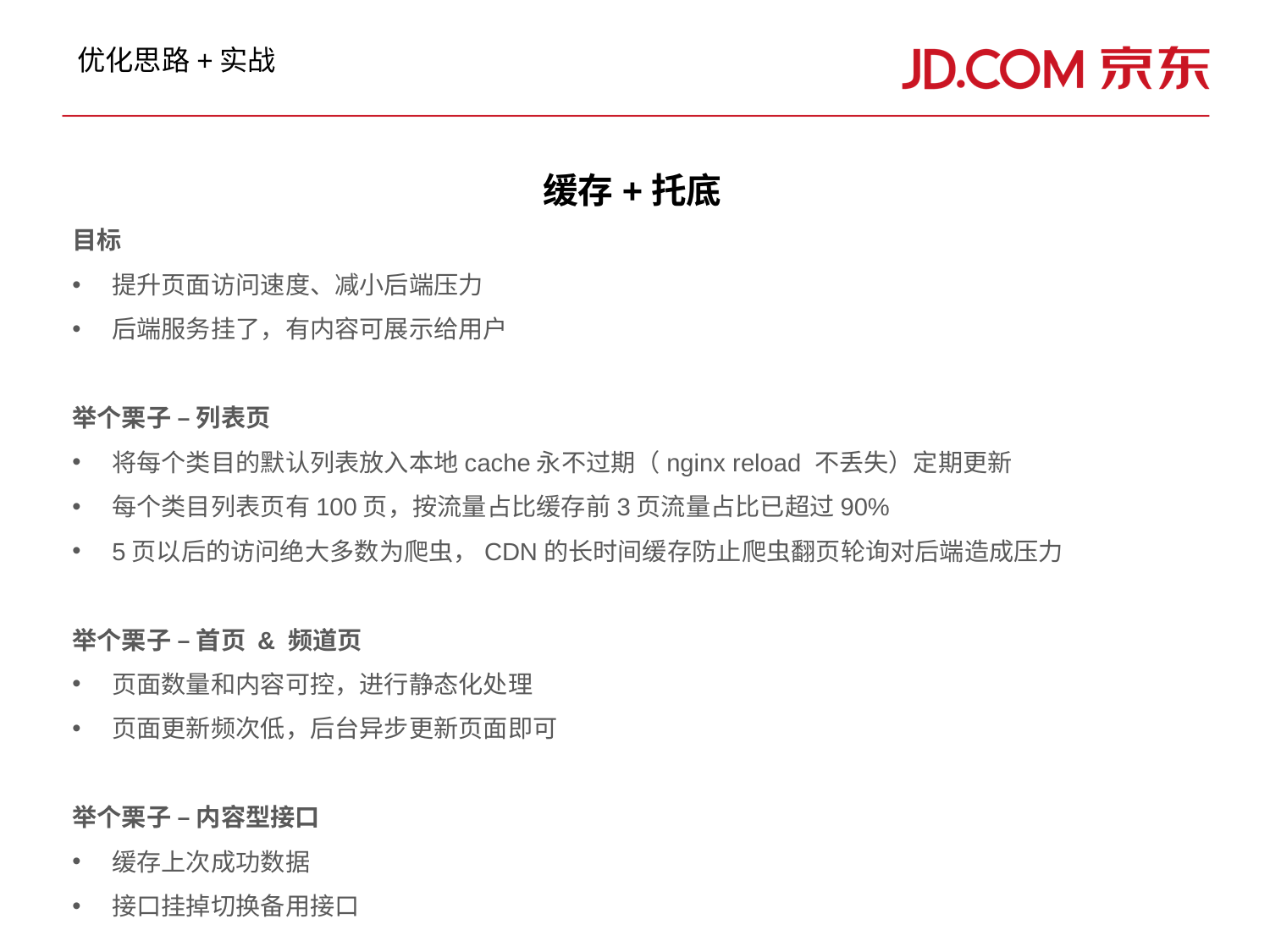

优化思路+实战
缓存+托底
目标
提升页面访问速度、减小后端压力
后端服务挂了，有内容可展示给用户

举个栗子 – 列表页
将每个类目的默认列表放入本地cache永不过期（nginx reload 不丢失）定期更新
每个类目列表页有100页，按流量占比缓存前3页流量占比已超过90%
5页以后的访问绝大多数为爬虫，CDN的长时间缓存防止爬虫翻页轮询对后端造成压力

举个栗子 – 首页 & 频道页
页面数量和内容可控，进行静态化处理
页面更新频次低，后台异步更新页面即可

举个栗子 – 内容型接口
缓存上次成功数据
接口挂掉切换备用接口